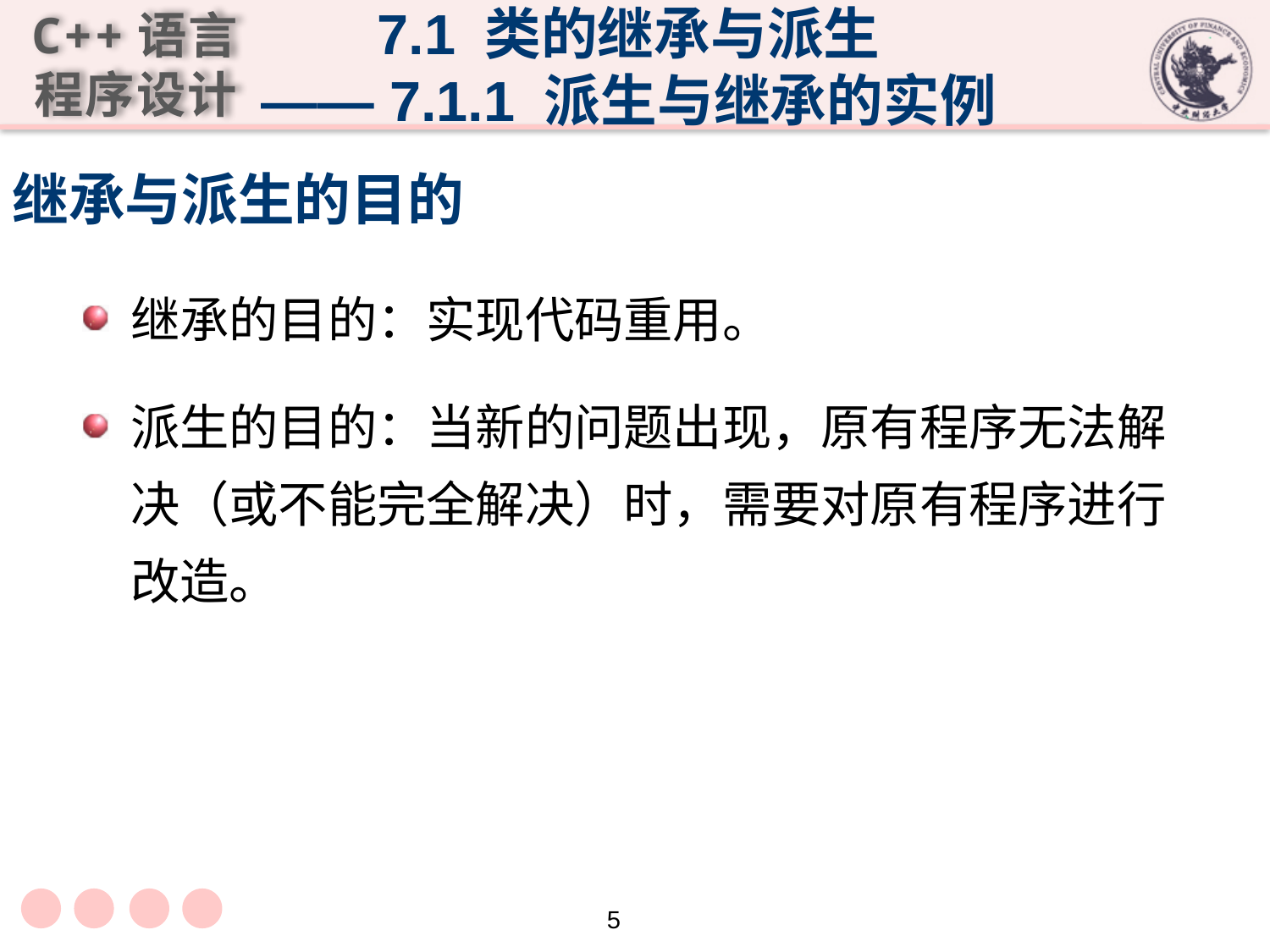

7.1 类的继承与派生
—— 7.1.1 派生与继承的实例
# 继承与派生的目的
继承的目的：实现代码重用。
派生的目的：当新的问题出现，原有程序无法解决（或不能完全解决）时，需要对原有程序进行改造。
5